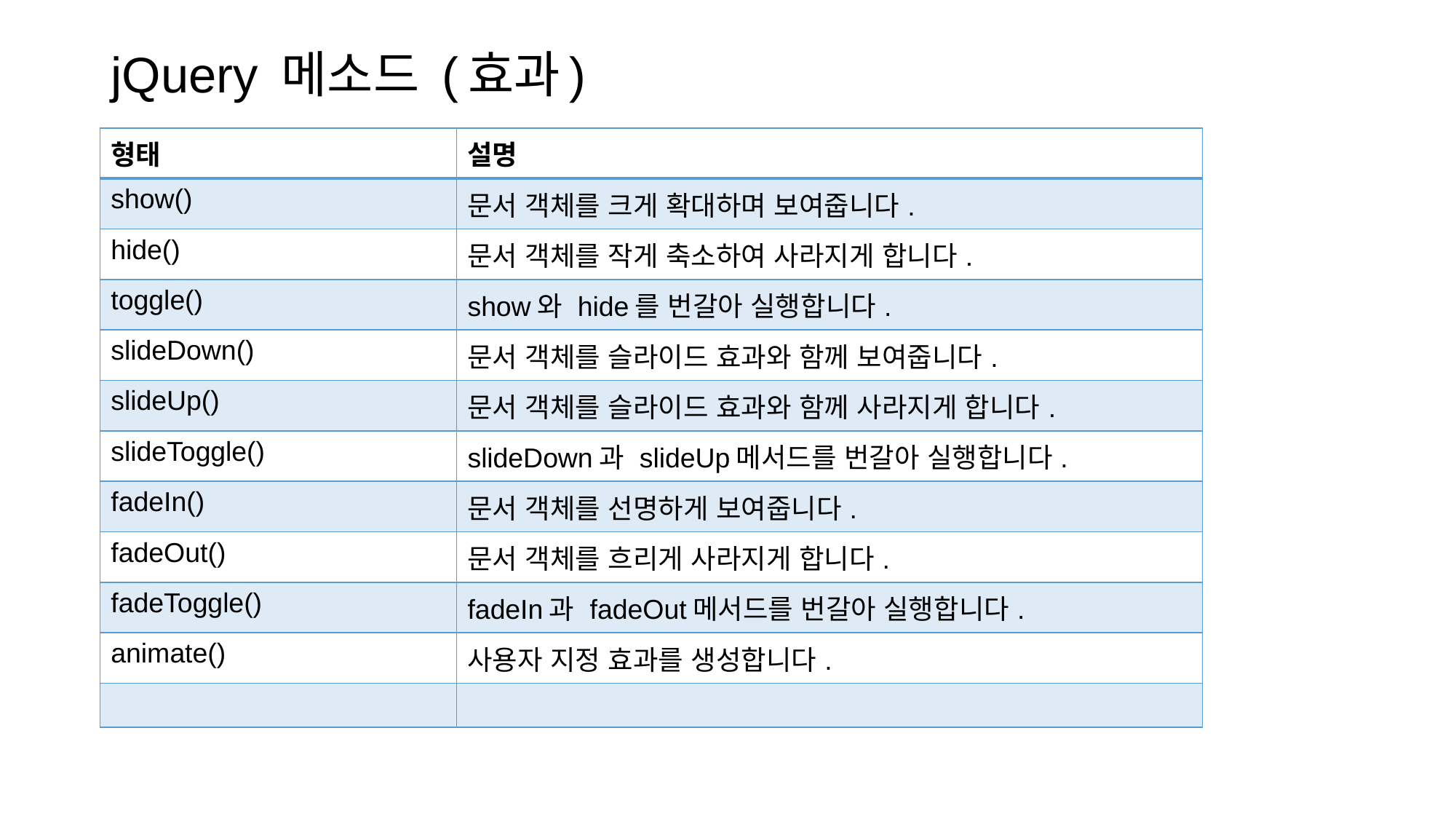

# jQuery 메소드 (효과)
| 형태 | 설명 |
| --- | --- |
| show() | 문서 객체를 크게 확대하며 보여줍니다. |
| hide() | 문서 객체를 작게 축소하여 사라지게 합니다. |
| toggle() | show와 hide를 번갈아 실행합니다. |
| slideDown() | 문서 객체를 슬라이드 효과와 함께 보여줍니다. |
| slideUp() | 문서 객체를 슬라이드 효과와 함께 사라지게 합니다. |
| slideToggle() | slideDown과 slideUp메서드를 번갈아 실행합니다. |
| fadeIn() | 문서 객체를 선명하게 보여줍니다. |
| fadeOut() | 문서 객체를 흐리게 사라지게 합니다. |
| fadeToggle() | fadeIn과 fadeOut메서드를 번갈아 실행합니다. |
| animate() | 사용자 지정 효과를 생성합니다. |
|  |  |